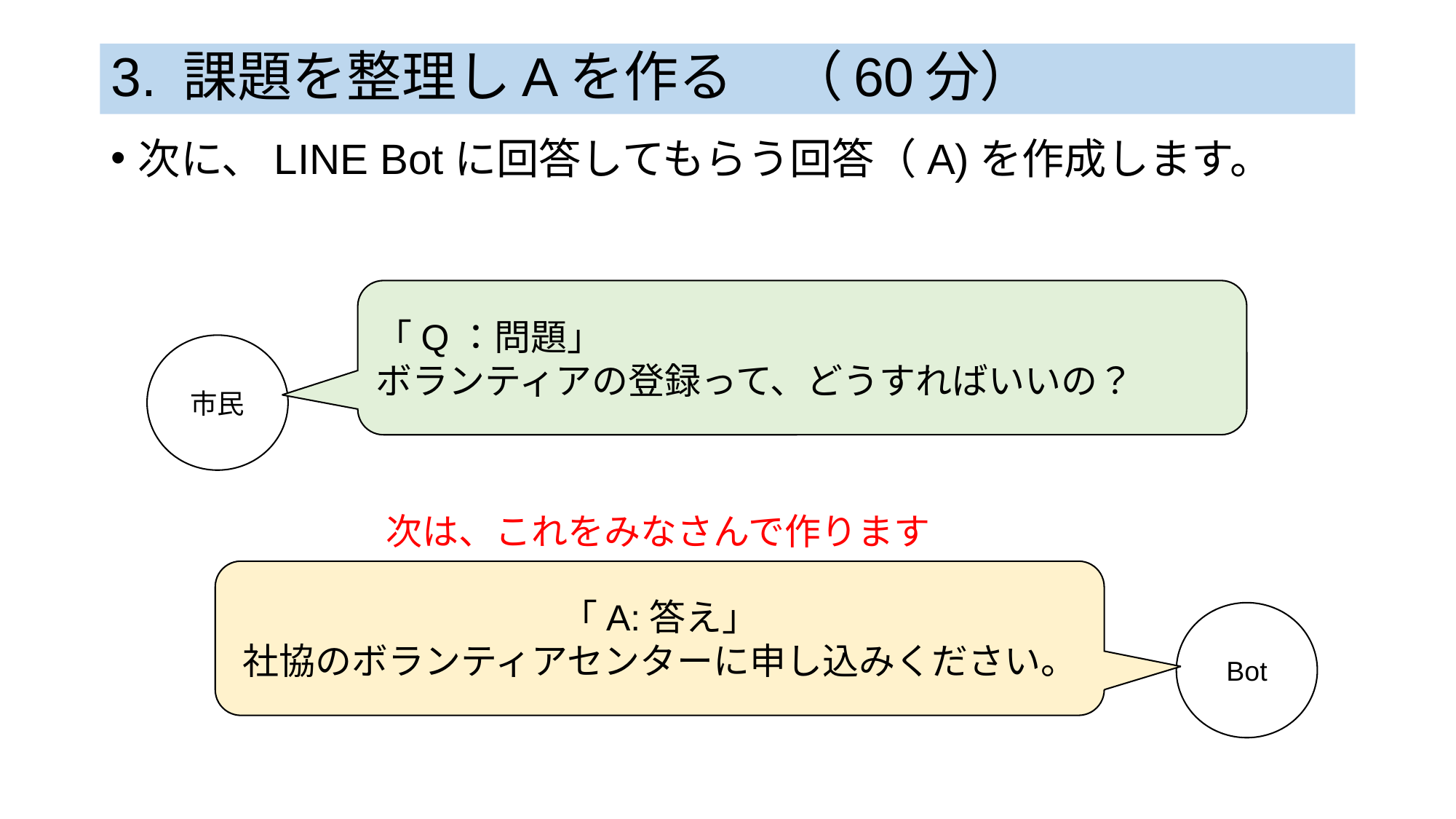

# 3. 課題を整理しAを作る　（60分）
次に、LINE Botに回答してもらう回答（A)を作成します。
「Q：問題」
ボランティアの登録って、どうすればいいの？
市民
次は、これをみなさんで作ります
「A:答え」
社協のボランティアセンターに申し込みください。
Bot